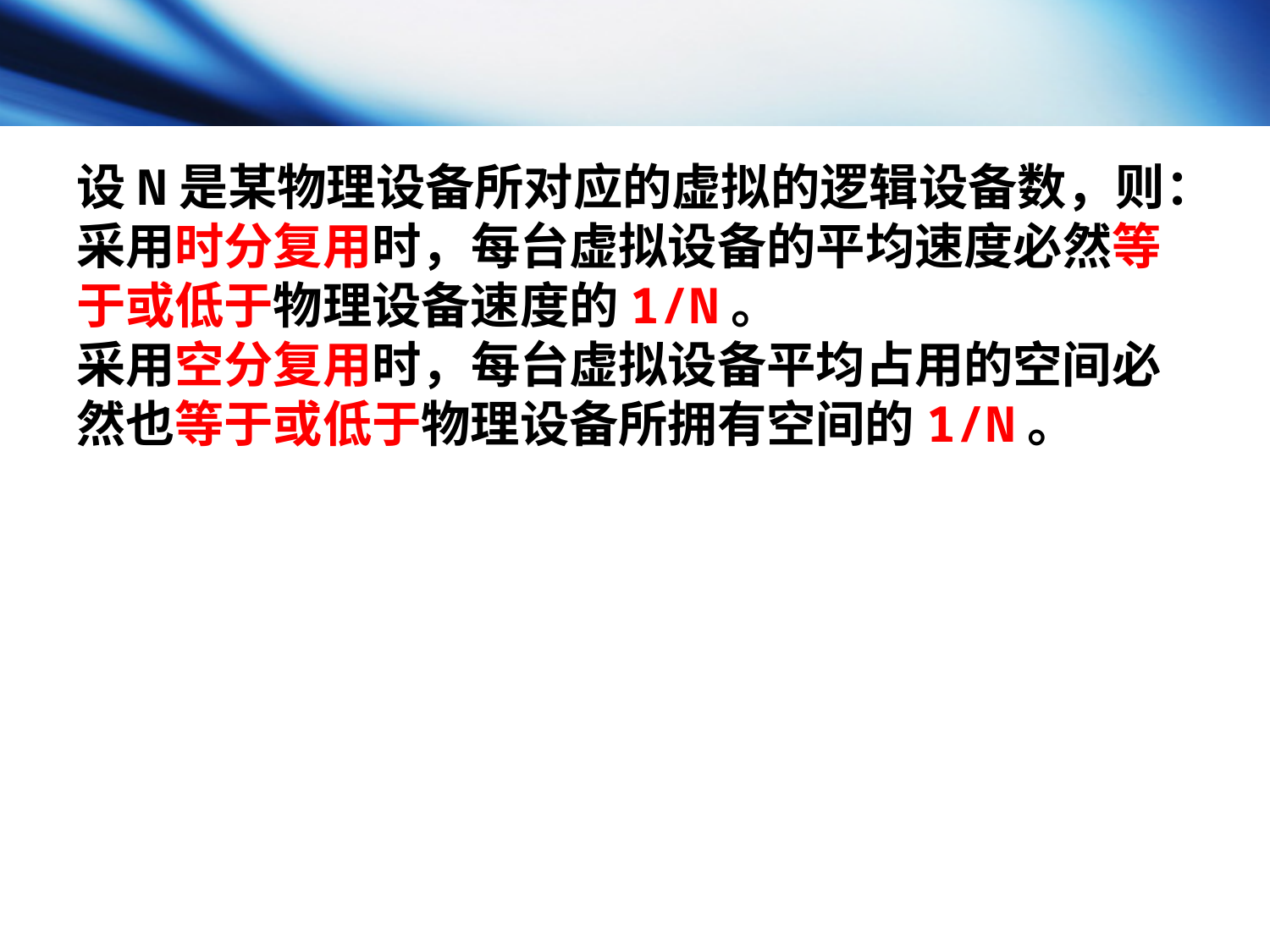

设N是某物理设备所对应的虚拟的逻辑设备数，则：
采用时分复用时，每台虚拟设备的平均速度必然等于或低于物理设备速度的1/N。
采用空分复用时，每台虚拟设备平均占用的空间必然也等于或低于物理设备所拥有空间的1/N。